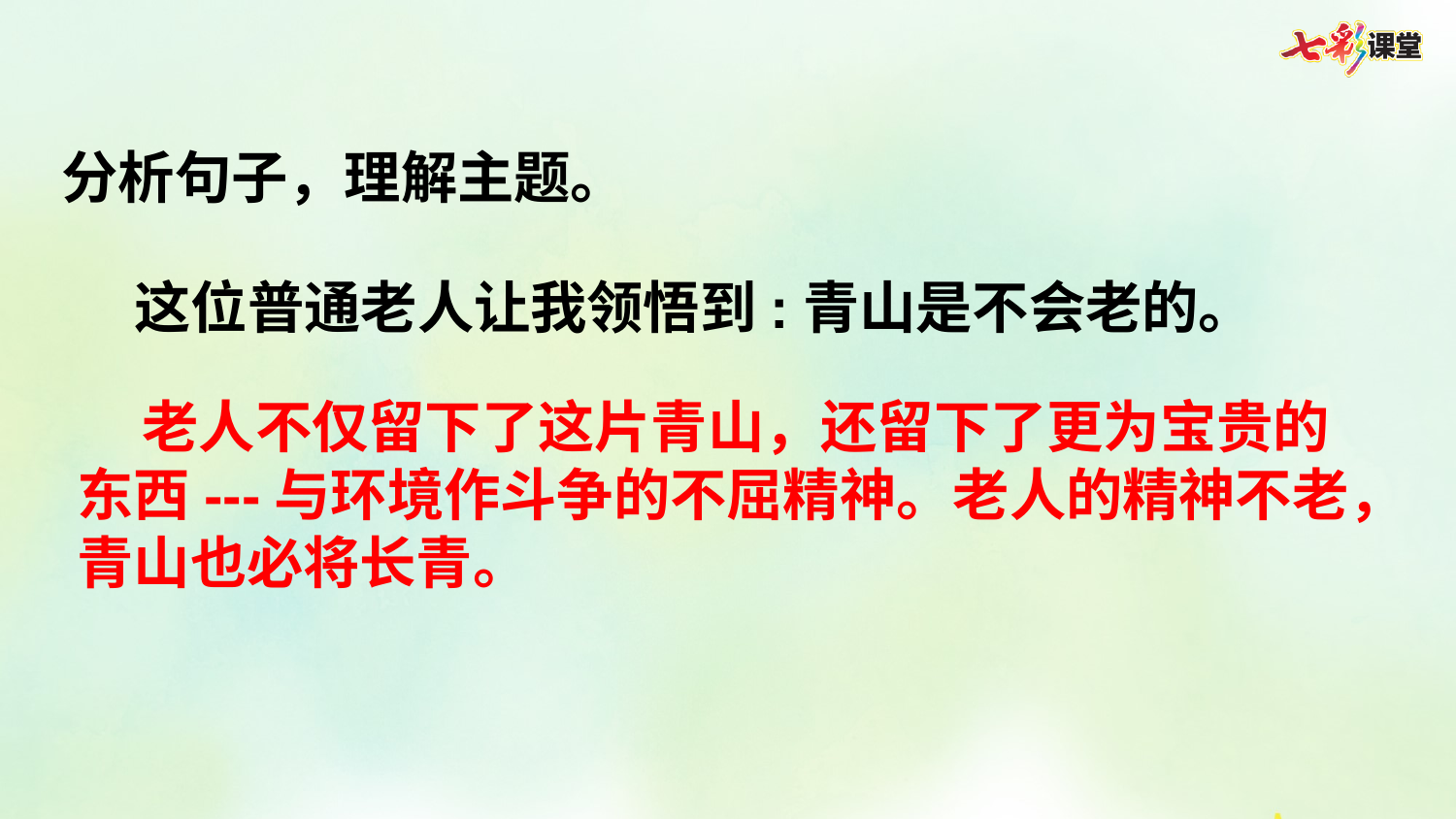

分析句子，理解主题。
    这位普通老人让我领悟到:青山是不会老的。
    老人不仅留下了这片青山，还留下了更为宝贵的东西---与环境作斗争的不屈精神。老人的精神不老，青山也必将长青。